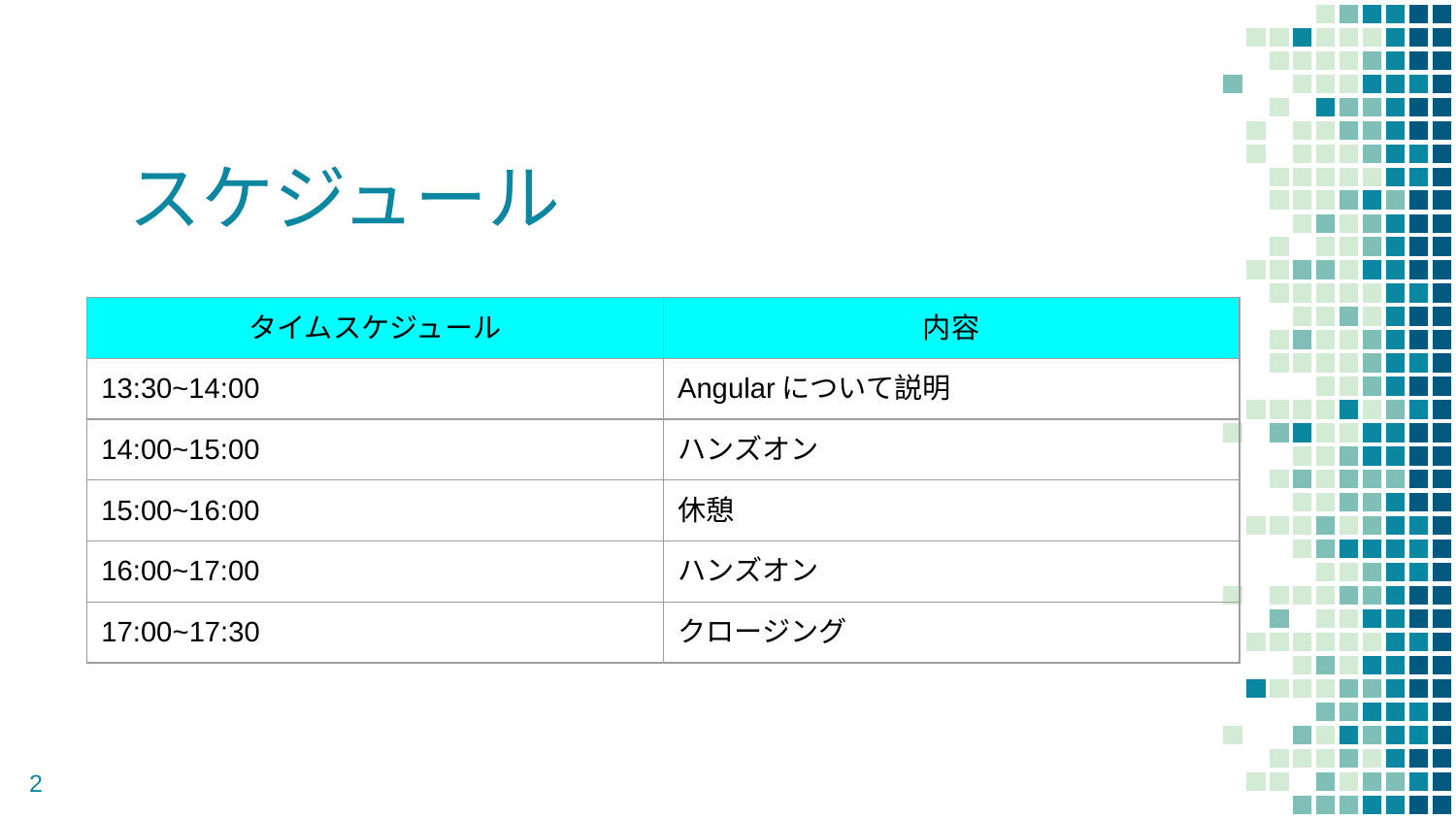

# スケジュール
| タイムスケジュール | 内容 |
| --- | --- |
| 13:30~14:00 | Angularについて説明 |
| 14:00~15:00 | ハンズオン |
| 15:00~16:00 | 休憩 |
| 16:00~17:00 | ハンズオン |
| 17:00~17:30 | クロージング |
2